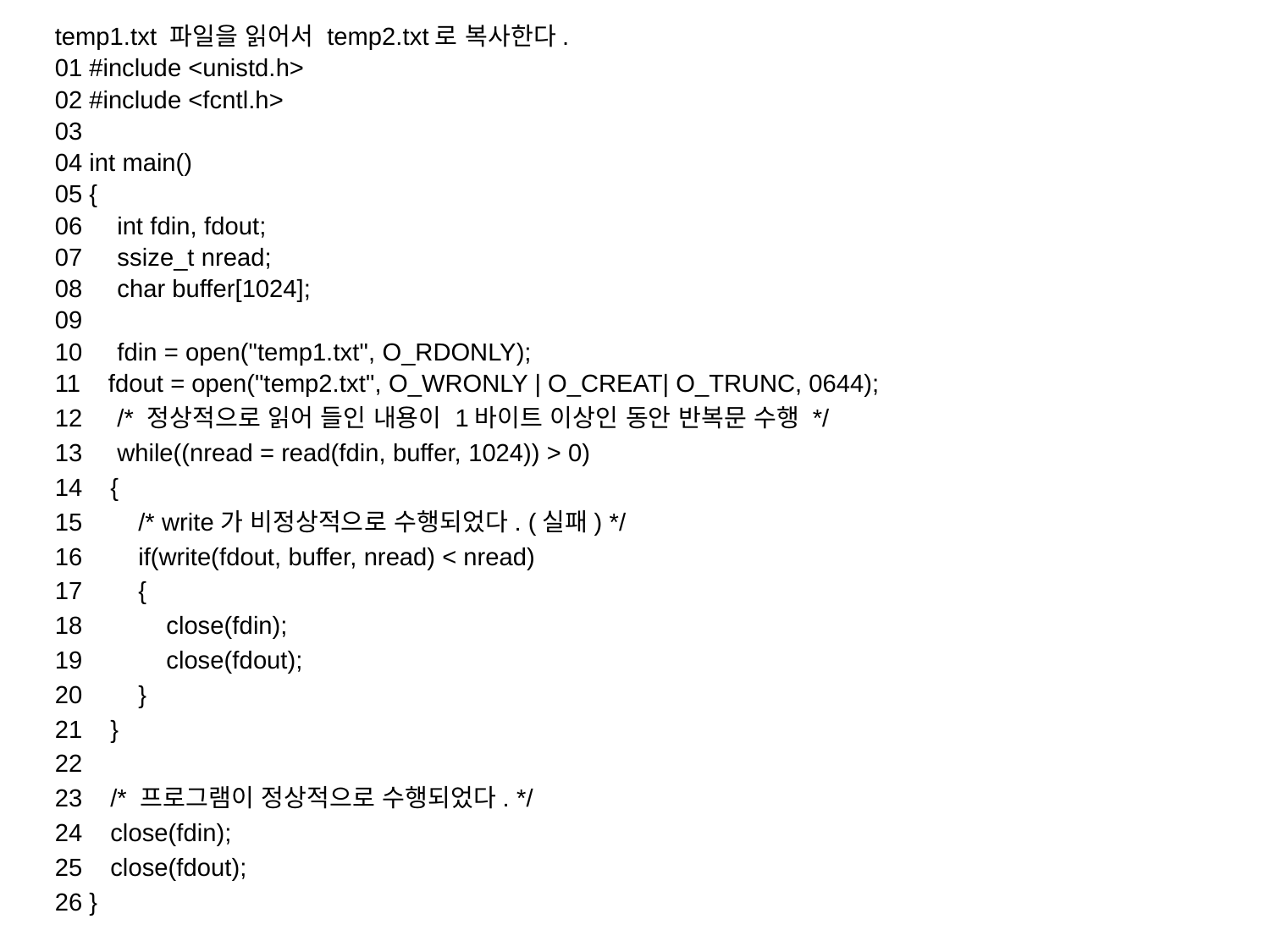

temp1.txt 파일을 읽어서 temp2.txt로 복사한다.
01 #include <unistd.h>
02 #include <fcntl.h>
03
04 int main()
05 {
06     int fdin, fdout;
07     ssize_t nread;
08     char buffer[1024];
09
10     fdin = open("temp1.txt", O_RDONLY);
11    fdout = open("temp2.txt", O_WRONLY | O_CREAT| O_TRUNC, 0644);
12     /* 정상적으로 읽어 들인 내용이 1바이트 이상인 동안 반복문 수행 */
13     while((nread = read(fdin, buffer, 1024)) > 0)
14    {
15        /* write가 비정상적으로 수행되었다. (실패) */
16        if(write(fdout, buffer, nread) < nread)
17        {
18            close(fdin);
19            close(fdout);
20        }
21    }
22
23    /* 프로그램이 정상적으로 수행되었다. */
24    close(fdin);
25    close(fdout);
26 }

2022-03-28
리눅스 프로그래밍
30